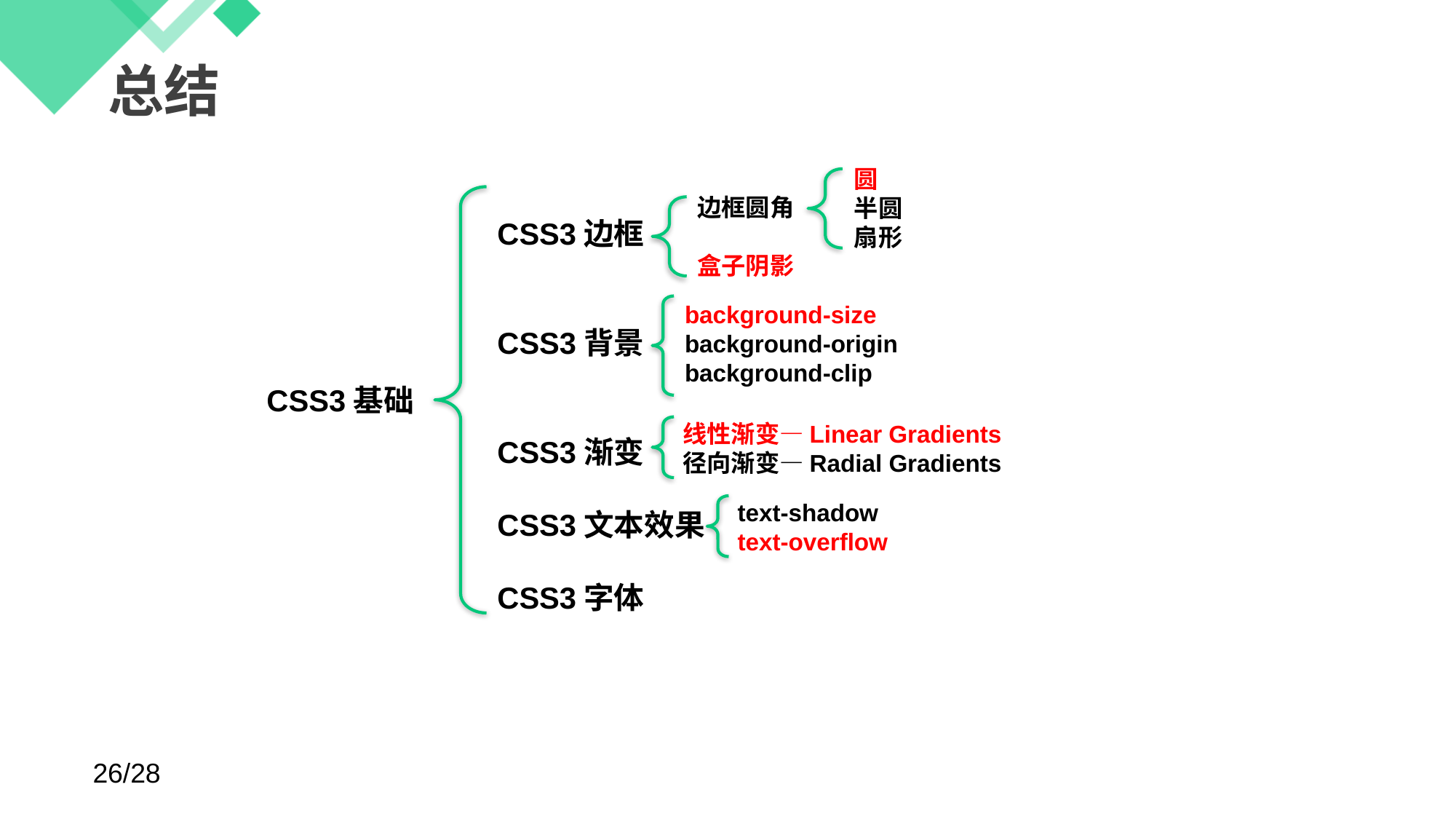

# 总结
圆
半圆
扇形

CSS3边框

CSS3背景

CSS3渐变

CSS3文本效果

CSS3字体

CSS3基础
边框圆角

盒子阴影

background-size
background-origin
background-clip

线性渐变—Linear Gradients
径向渐变—Radial Gradients

text-shadow
text-overflow